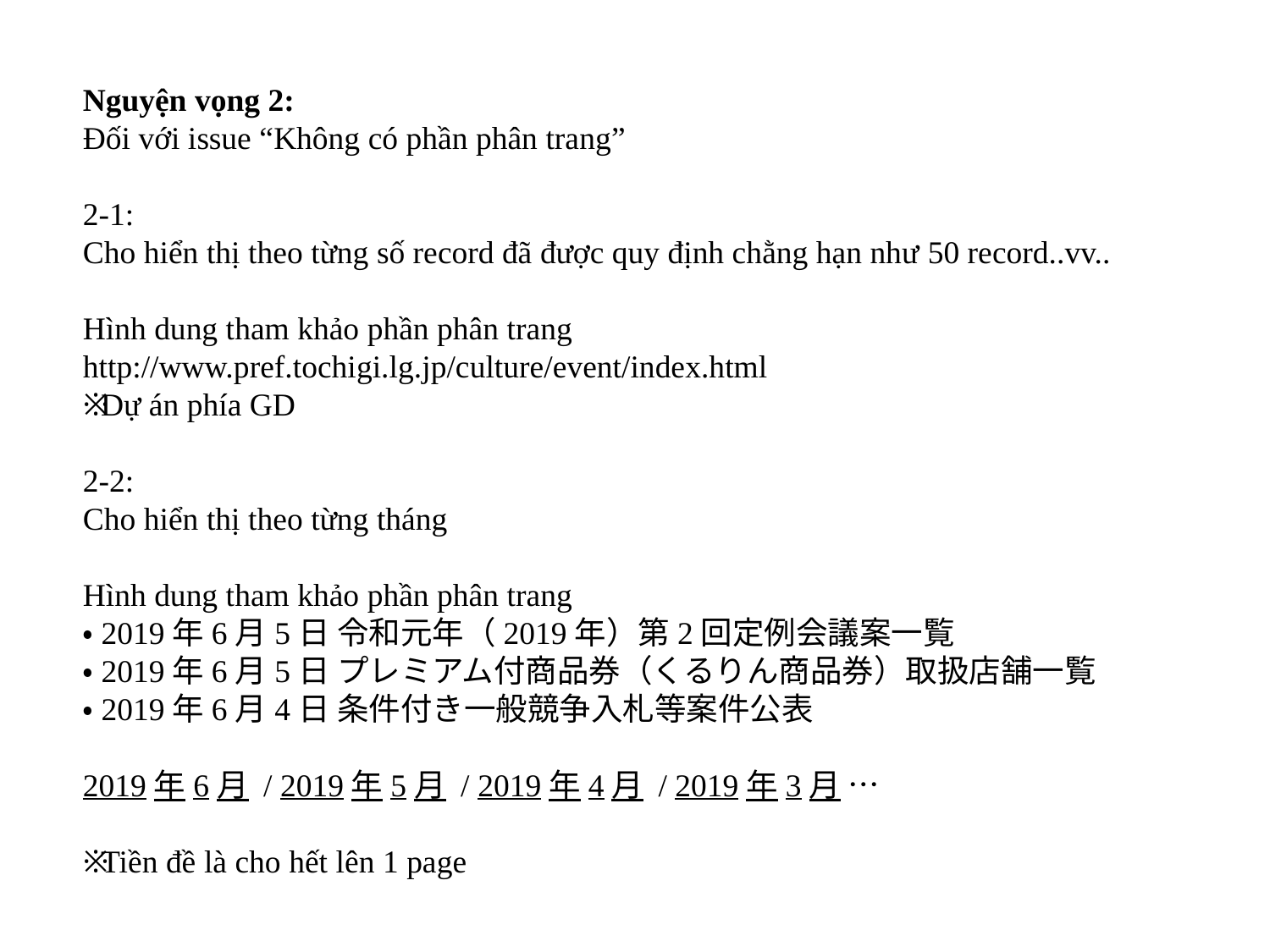

Nguyện vọng 2:
Đối với issue “Không có phần phân trang”

2-1:
Cho hiển thị theo từng số record đã được quy định chằng hạn như 50 record..vv..

Hình dung tham khảo phần phân trang
http://www.pref.tochigi.lg.jp/culture/event/index.html
※Dự án phía GD

2-2:
Cho hiển thị theo từng tháng

Hình dung tham khảo phần phân trang
・2019年6月5日 令和元年（2019年）第2回定例会議案一覧
・2019年6月5日 プレミアム付商品券（くるりん商品券）取扱店舗一覧
・2019年6月4日 条件付き一般競争入札等案件公表

2019年6月 / 2019年5月 / 2019年4月 / 2019年3月 …

※Tiền đề là cho hết lên 1 page